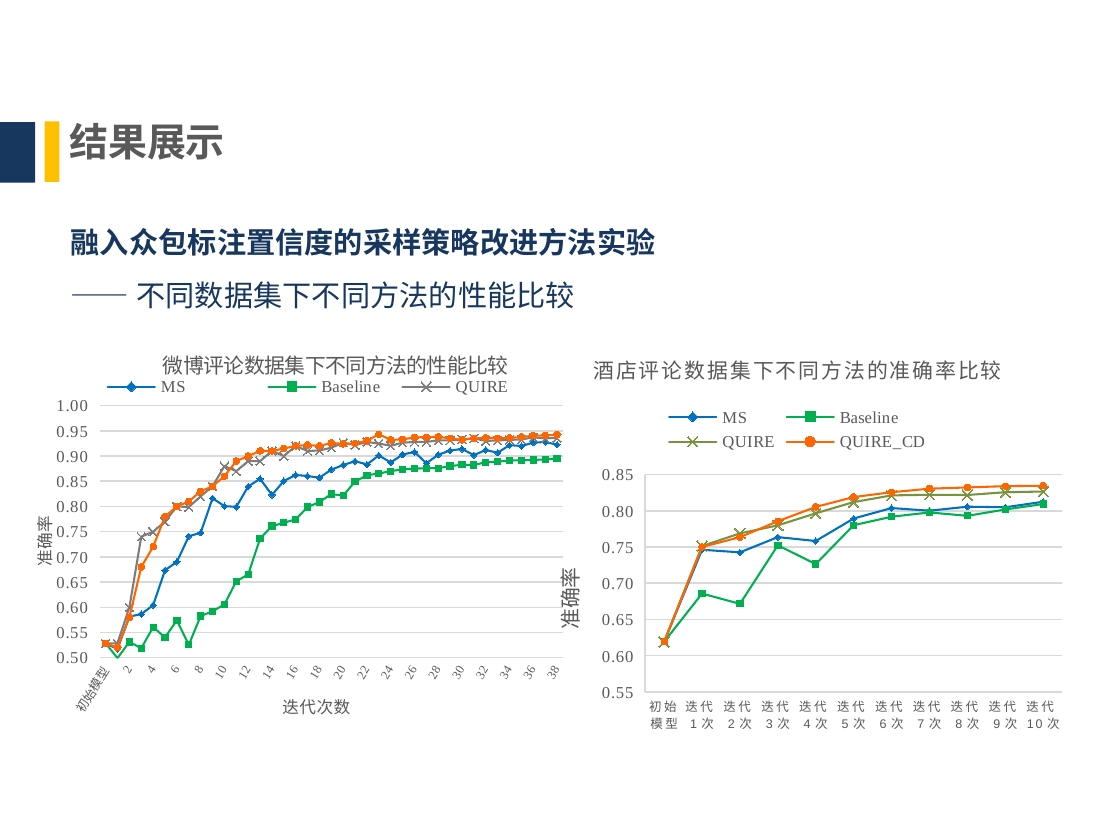

结果展示

融入众包标注置信度的采样策略改进方法实验
——不同数据集下不同方法的性能比较

### Chart: 酒店评论数据集下不同方法的准确率比较

| Category | MS | Baseline | QUIRE | QUIRE_CD |
|---|---|---|---|---|
| 初始模型 | 0.61913538874 | 0.61913538874 | 0.61913538874 | 0.61913538874 |
| 迭代1次 | 0.7461461126010001 | 0.685720040282 | 0.7512 | 0.75 |
| 迭代2次 | 0.742587131367 | 0.671486213853 | 0.7688 | 0.7635 |
| 迭代3次 | 0.763572386059 | 0.752377905019 | 0.7799 | 0.7856 |
| 迭代4次 | 0.758217158177 | 0.726383265857 | 0.7965 | 0.8053 |
| 迭代5次 | 0.789376675603 | 0.780097161203 | 0.812 | 0.8189 |
| 迭代6次 | 0.803786863271 | 0.791794177387 | 0.8212 | 0.8256 |
| 迭代7次 | 0.800100536193 | 0.797728043405 | 0.8221 | 0.8305 |
| 迭代8次 | 0.80563002681 | 0.792989130435 | 0.8218 | 0.8322 |
| 迭代9次 | 0.804792225201 | 0.801803334468 | 0.8256 | 0.834 |
| 迭代10次 | 0.8125 | 0.809304703476 | 0.8266 | 0.8345 |

### Chart: 微博评论数据集下不同方法的性能比较

| Category | MS | Baseline | QUIRE | QUIRE_CD |
|---|---|---|---|---|
| 初始模型 | 0.528517587939697 | 0.528517587939697 | 0.528517587939697 | 0.528517587939697 |
| 1 | 0.5172040302267 | 0.499294710327456 | 0.528517587939697 | 0.52 |
| 2 | 0.581565656565656 | 0.531338383838383 | 0.6 | 0.58 |
| 3 | 0.586455696202531 | 0.518683544303797 | 0.74 | 0.68 |
| 4 | 0.604137055837563 | 0.560532994923857 | 0.75 | 0.72 |
| 5 | 0.67356234096692 | 0.540254452926208 | 0.77 | 0.78 |
| 6 | 0.690025510204081 | 0.574132653061224 | 0.8 | 0.8 |
| 7 | 0.74081841432225 | 0.52544757033248 | 0.799 | 0.81 |
| 8 | 0.747871794871794 | 0.582743589743589 | 0.82 | 0.83 |
| 9 | 0.816169665809768 | 0.592030848329048 | 0.84 | 0.84 |
| 10 | 0.800695876288659 | 0.605850515463917 | 0.88 | 0.86 |
| 11 | 0.79922480620155 | 0.651524547803617 | 0.87 | 0.89 |
| 12 | 0.839715025906735 | 0.665259067357513 | 0.89 | 0.9 |
| 13 | 0.85477922077922 | 0.73625974025974 | 0.89 | 0.91 |
| 14 | 0.822812499999999 | 0.761015625 | 0.91 | 0.91 |
| 15 | 0.850443864229765 | 0.767650130548303 | 0.9 | 0.915 |
| 16 | 0.862382198952879 | 0.774450261780104 | 0.92 | 0.92 |
| 17 | 0.860341207349081 | 0.798871391076115 | 0.91 | 0.922 |
| 18 | 0.857052631578947 | 0.808842105263157 | 0.911 | 0.92 |
| 19 | 0.872955145118733 | 0.824538258575198 | 0.91660290237467 | 0.926 |
| 20 | 0.882275132275132 | 0.821666666666666 | 0.926388888888888 | 0.924 |
| 21 | 0.88973474801061 | 0.84920424403183 | 0.921668888594164 | 0.925 |
| 22 | 0.883404255319149 | 0.861994680851064 | 0.92788694680851 | 0.93 |
| 23 | 0.9012 | 0.865333333333333 | 0.92475308 | 0.9432481416 |
| 24 | 0.887245989304812 | 0.870106951871657 | 0.920444056149732 | 0.932 |
| 25 | 0.902922252010723 | 0.873753351206434 | 0.9265214691689 | 0.933 |
| 26 | 0.908118279569892 | 0.875 | 0.927873424731182 | 0.937 |
| 27 | 0.885741239892183 | 0.875741239892183 | 0.928097847708895 | 0.937378826185984 |
| 28 | 0.902567567567567 | 0.87608108108108 | 0.931 | 0.938 |
| 29 | 0.910894308943089 | 0.880054200542005 | 0.931 | 0.935 |
| 30 | 0.914021739130434 | 0.882690217391304 | 0.933 | 0.932 |
| 31 | 0.901798365122615 | 0.882316076294277 | 0.935 | 0.935 |
| 32 | 0.911967213114754 | 0.887650273224043 | 0.93 | 0.936 |
| 33 | 0.906493150684931 | 0.888712328767123 | 0.931 | 0.9355 |
| 34 | 0.921620879120879 | 0.891318681318681 | 0.932 | 0.9358 |
| 35 | 0.919889807162534 | 0.891487603305785 | 0.933 | 0.938 |
| 36 | 0.926574585635359 | 0.892209944751381 | 0.937 | 0.9401 |
| 37 | 0.927783933518005 | 0.893351800554016 | 0.935 | 0.941 |
| 38 | 0.922472222222222 | 0.895111111111111 | 0.936 | 0.942 |